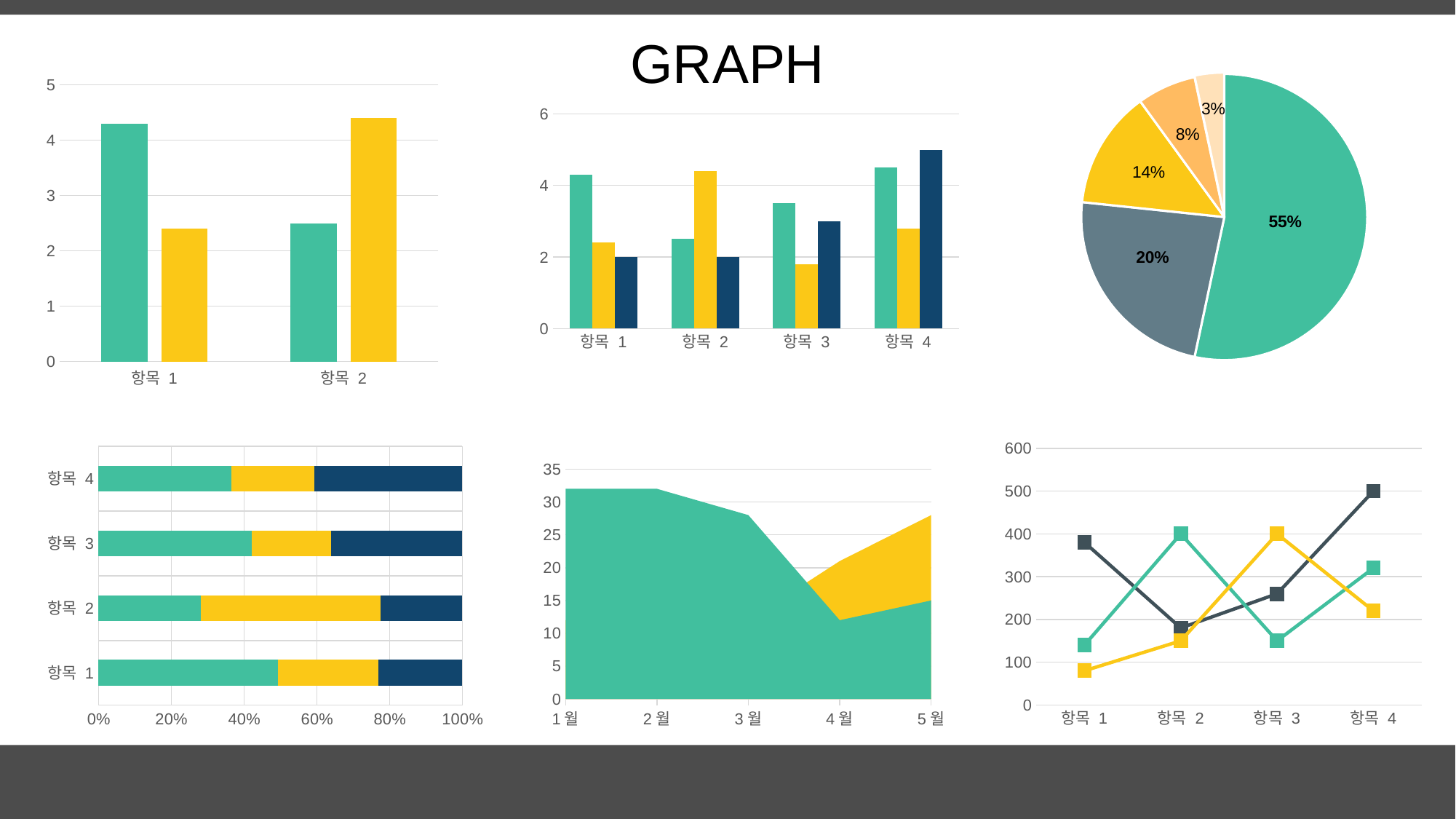

GRAPH

### Chart

| Category | 판매 |
|---|---|
| 1 | 8.0 |
| 2 | 3.5 |
| 3 | 2.0 |
| 4 | 1.0 |
| 5 | 0.5 |

### Chart

| Category | 계열 1 | 계열 2 |
|---|---|---|
| 항목 1 | 4.3 | 2.4 |
| 항목 2 | 2.5 | 4.4 |

### Chart

| Category | 계열 1 | 계열 2 | 계열 3 |
|---|---|---|---|
| 항목 1 | 4.3 | 2.4 | 2.0 |
| 항목 2 | 2.5 | 4.4 | 2.0 |
| 항목 3 | 3.5 | 1.8 | 3.0 |
| 항목 4 | 4.5 | 2.8 | 5.0 |

### Chart

| Category | 계열 1 | 계열 2 | 계열 3 |
|---|---|---|---|
| 항목 1 | 380.0 | 140.0 | 80.0 |
| 항목 2 | 180.0 | 400.0 | 150.0 |
| 항목 3 | 260.0 | 150.0 | 400.0 |
| 항목 4 | 500.0 | 320.0 | 220.0 |

### Chart

| Category | 계열 1 | 계열 2 | 계열 3 |
|---|---|---|---|
| 항목 1 | 4.3 | 2.4 | 2.0 |
| 항목 2 | 2.5 | 4.4 | 2.0 |
| 항목 3 | 3.5 | 1.8 | 3.0 |
| 항목 4 | 4.5 | 2.8 | 5.0 |

### Chart

| Category | 계열 1 | 계열 2 |
|---|---|---|
| 1월 | 32.0 | 12.0 |
| 2월 | 32.0 | 12.0 |
| 3월 | 28.0 | 12.0 |
| 4월 | 12.0 | 21.0 |
| 5월 | 15.0 | 28.0 |